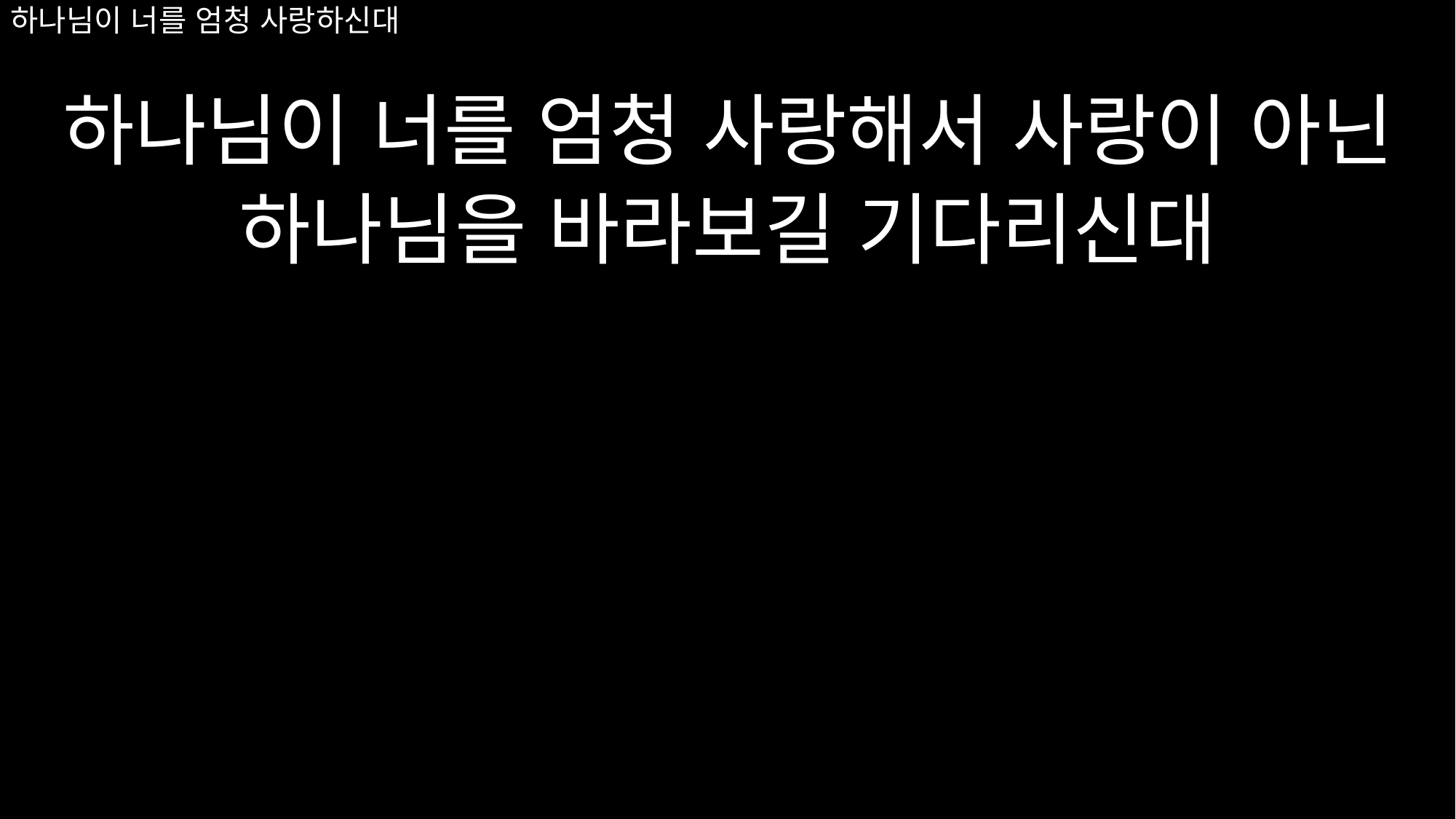

하나님이 너를 엄청 사랑해서 사랑이 아닌
하나님을 바라보길 기다리신대

# 하나님이 너를 엄청 사랑하신대